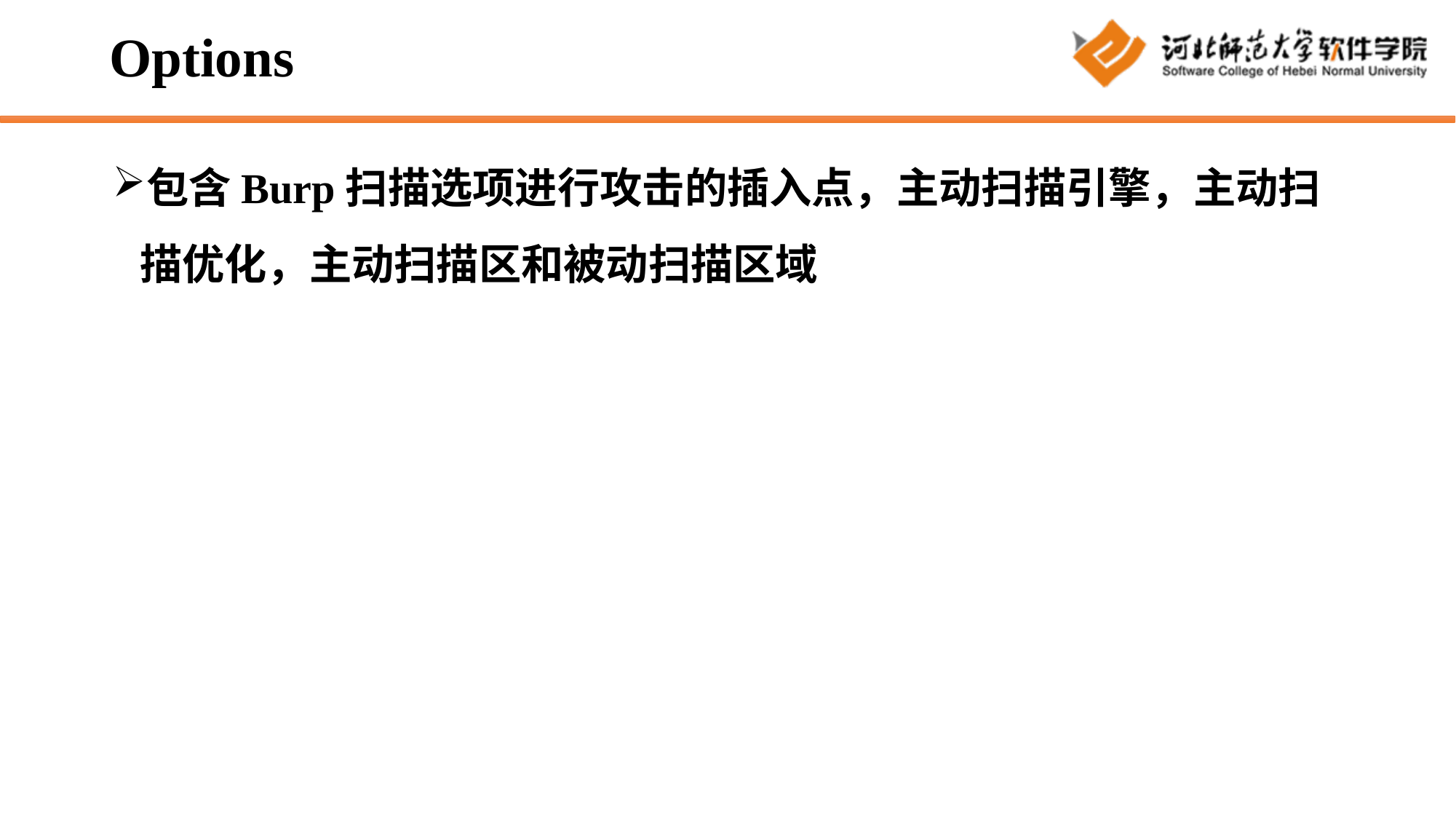

# Options
包含Burp扫描选项进行攻击的插入点，主动扫描引擎，主动扫描优化，主动扫描区和被动扫描区域